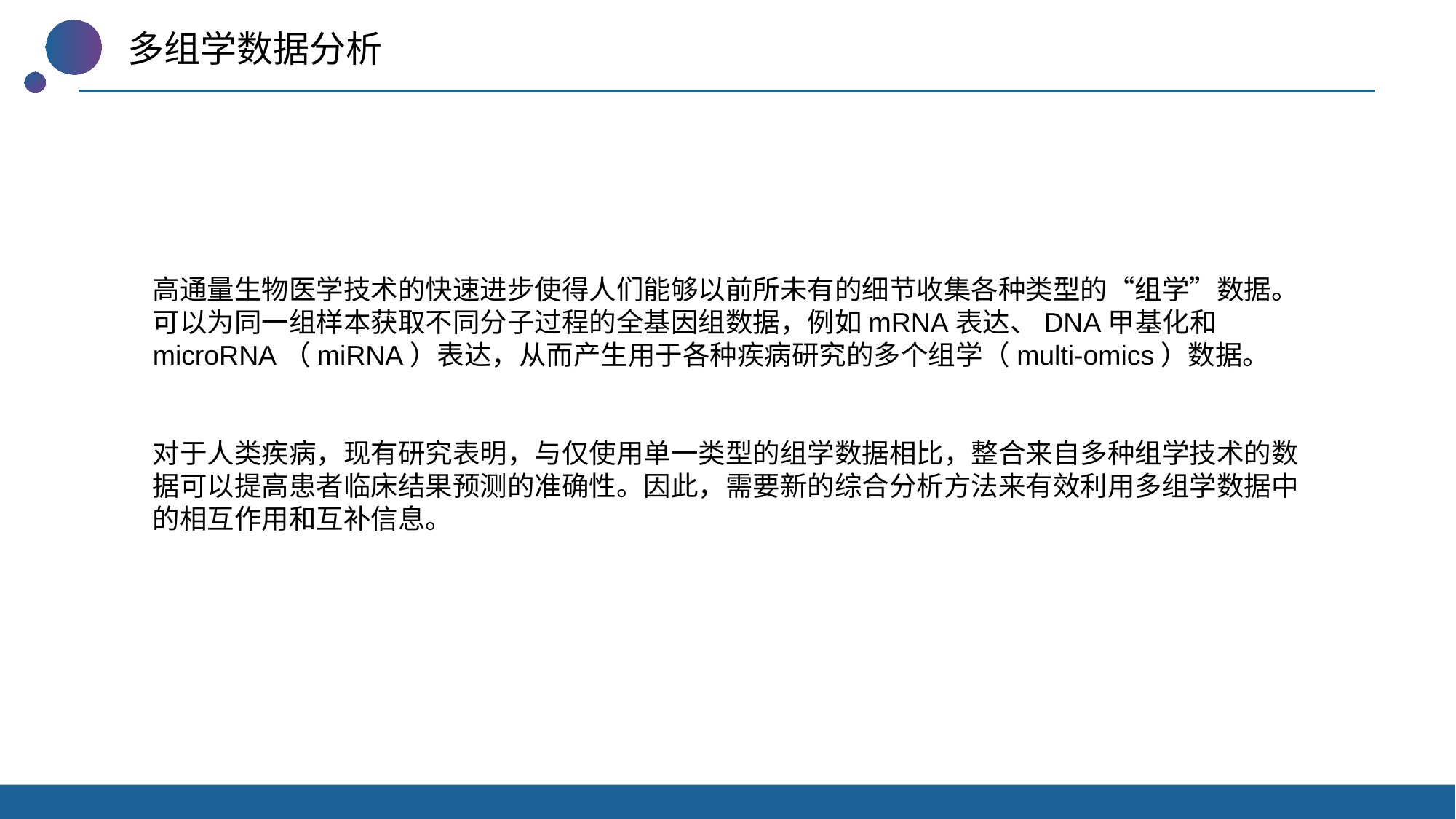

多组学数据分析
高通量生物医学技术的快速进步使得人们能够以前所未有的细节收集各种类型的“组学”数据。可以为同一组样本获取不同分子过程的全基因组数据，例如mRNA表达、DNA甲基化和microRNA（miRNA）表达，从而产生用于各种疾病研究的多个组学（multi-omics）数据。

对于人类疾病，现有研究表明，与仅使用单一类型的组学数据相比，整合来自多种组学技术的数据可以提高患者临床结果预测的准确性。因此，需要新的综合分析方法来有效利用多组学数据中的相互作用和互补信息。

自强不息 厚德载物